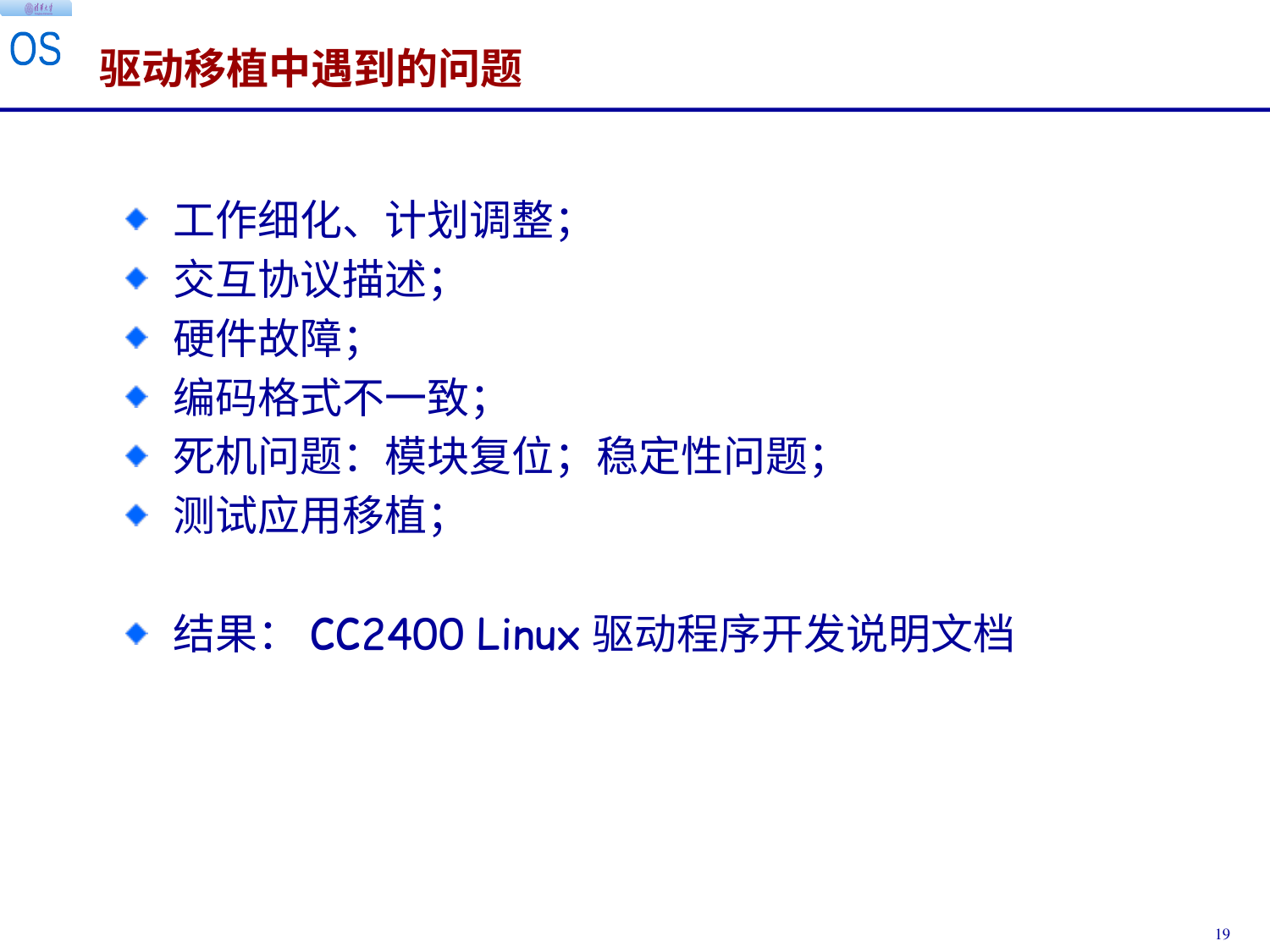

# 驱动移植中遇到的问题
工作细化、计划调整；
交互协议描述；
硬件故障；
编码格式不一致；
死机问题：模块复位；稳定性问题；
测试应用移植；

结果：CC2400 Linux驱动程序开发说明文档